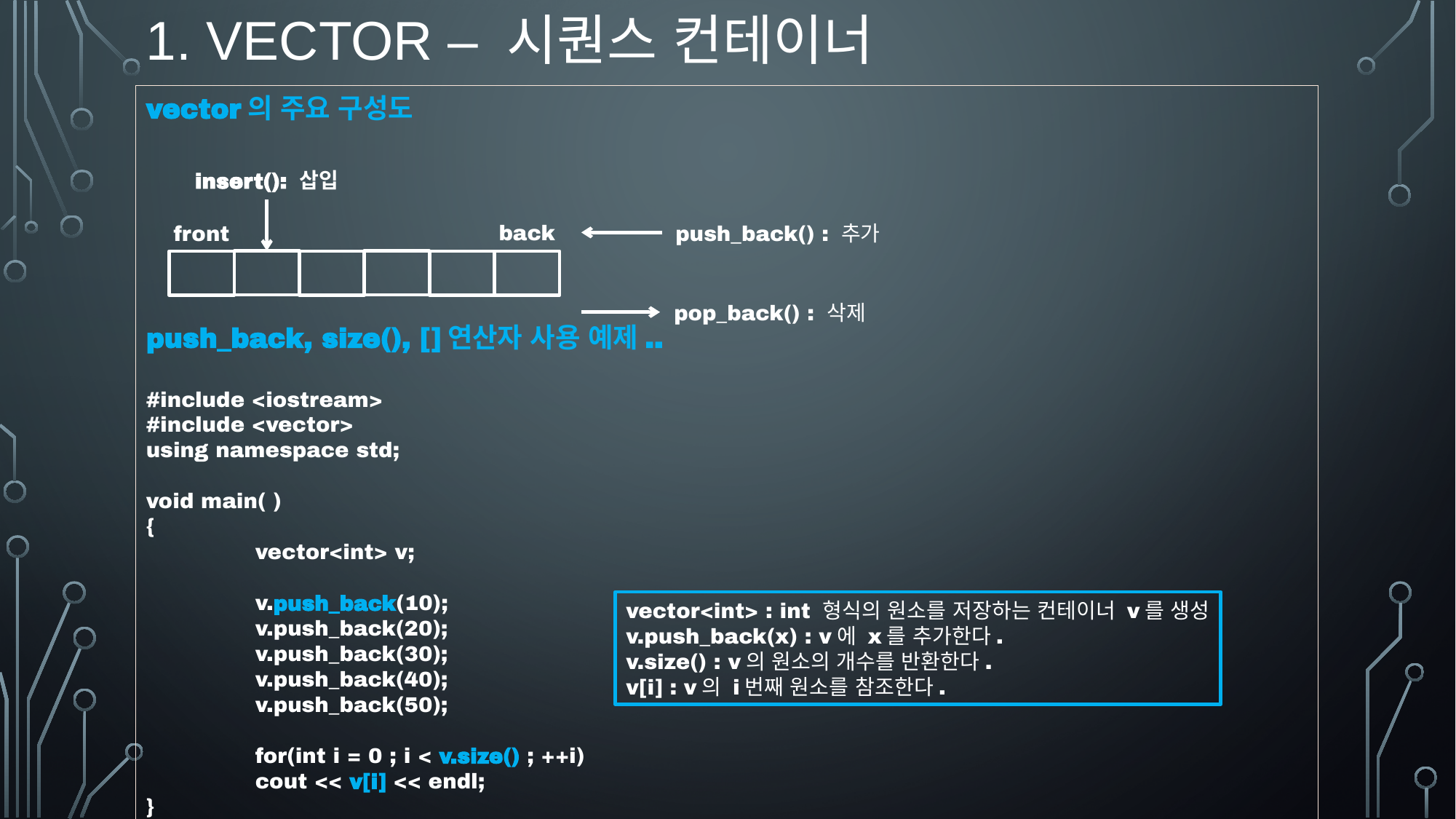

# 1. Vector – 시퀀스 컨테이너
vector의 주요 구성도

push_back, size(), []연산자 사용 예제..

#include <iostream>
#include <vector>
using namespace std;

void main( )
{
	vector<int> v;

    	v.push_back(10);
    	v.push_back(20);
    	v.push_back(30);
    	v.push_back(40);
    	v.push_back(50);

    	for(int i = 0 ; i < v.size() ; ++i)
        	cout << v[i] << endl;
}
insert(): 삽입
back
front
push_back() : 추가

pop_back() : 삭제
vector<int> : int 형식의 원소를 저장하는 컨테이너 v를 생성
v.push_back(x) : v에 x를 추가한다.
v.size() : v의 원소의 개수를 반환한다.
v[i] : v의 i번째 원소를 참조한다.